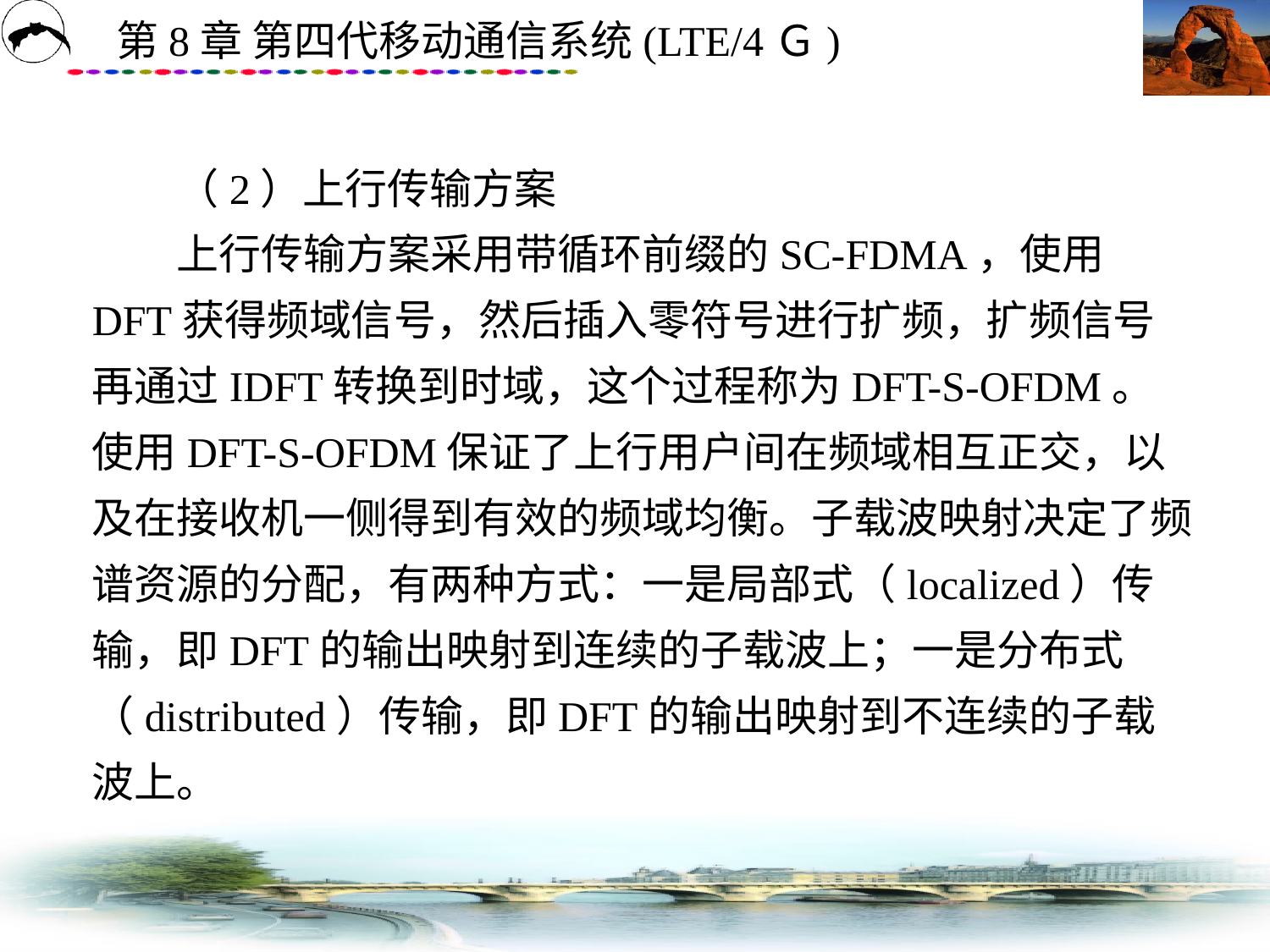

# （2）上行传输方案 　　上行传输方案采用带循环前缀的SC-FDMA，使用DFT获得频域信号，然后插入零符号进行扩频，扩频信号再通过IDFT转换到时域，这个过程称为DFT-S-OFDM。使用DFT-S-OFDM保证了上行用户间在频域相互正交，以及在接收机一侧得到有效的频域均衡。子载波映射决定了频谱资源的分配，有两种方式：一是局部式（localized）传输，即DFT的输出映射到连续的子载波上；一是分布式（distributed）传输，即DFT的输出映射到不连续的子载波上。